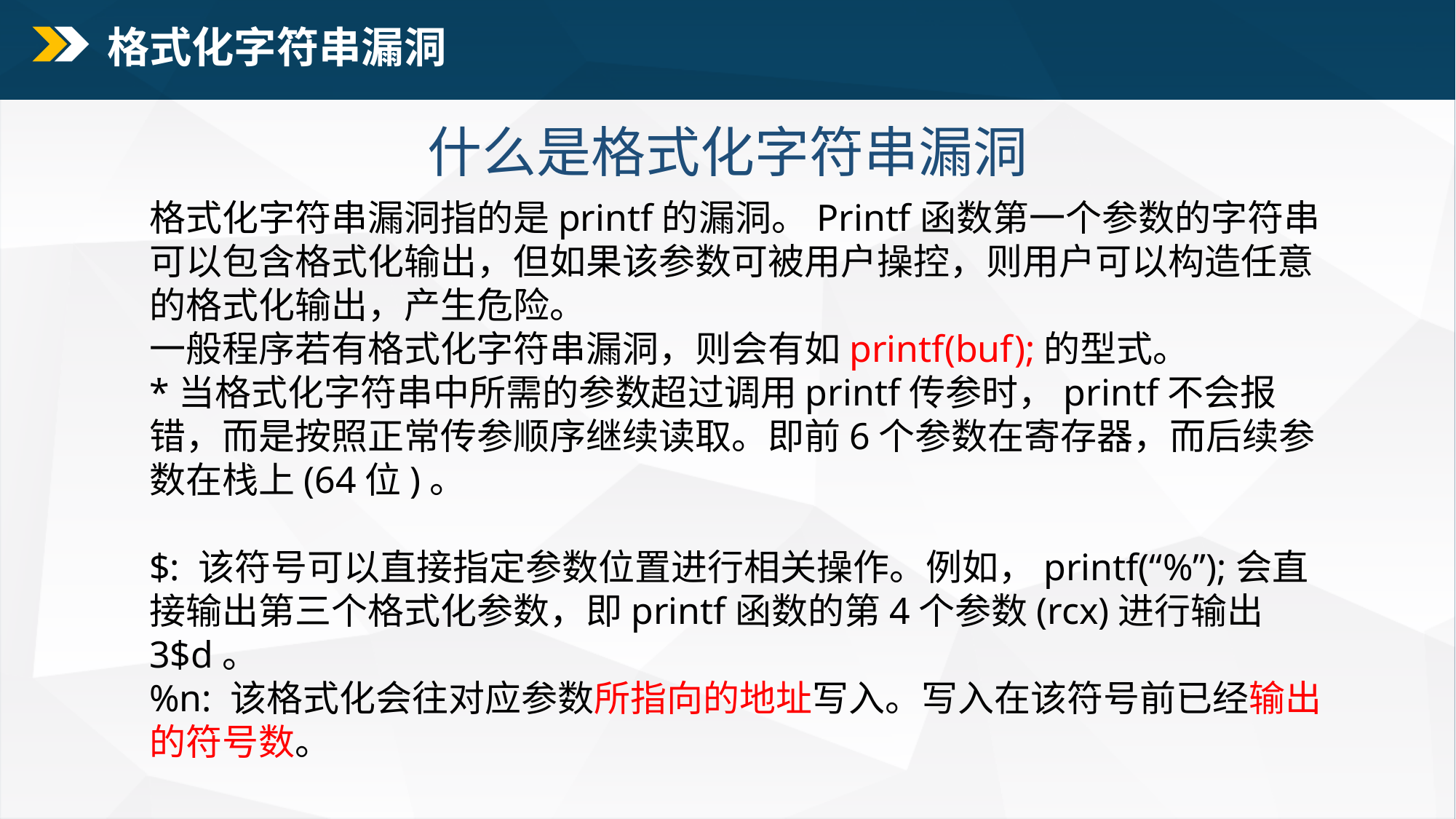

格式化字符串漏洞

什么是格式化字符串漏洞
格式化字符串漏洞指的是printf的漏洞。Printf函数第一个参数的字符串可以包含格式化输出，但如果该参数可被用户操控，则用户可以构造任意的格式化输出，产生危险。
一般程序若有格式化字符串漏洞，则会有如printf(buf);的型式。
*当格式化字符串中所需的参数超过调用printf传参时，printf不会报错，而是按照正常传参顺序继续读取。即前6个参数在寄存器，而后续参数在栈上(64位)。

$: 该符号可以直接指定参数位置进行相关操作。例如，printf(“%”);会直接输出第三个格式化参数，即printf函数的第4个参数(rcx)进行输出3$d。
%n: 该格式化会往对应参数所指向的地址写入。写入在该符号前已经输出的符号数。